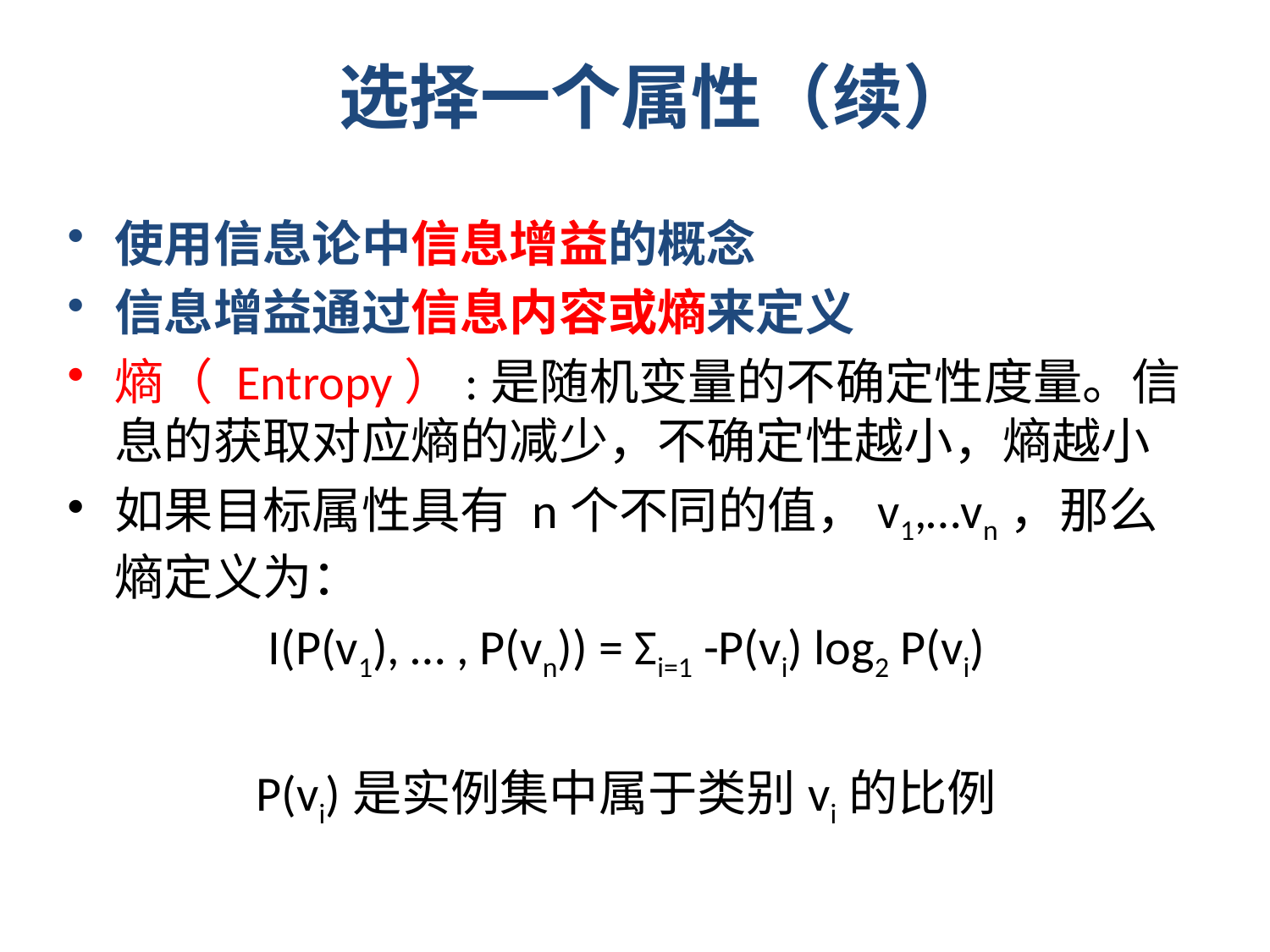

选择一个属性（续）
使用信息论中信息增益的概念
信息增益通过信息内容或熵来定义
熵（ Entropy）:是随机变量的不确定性度量。信息的获取对应熵的减少，不确定性越小，熵越小
如果目标属性具有 n个不同的值，v1,…vn，那么熵定义为：
I(P(v1), … , P(vn)) = Σi=1 -P(vi) log2 P(vi)

P(vi)是实例集中属于类别vi的比例